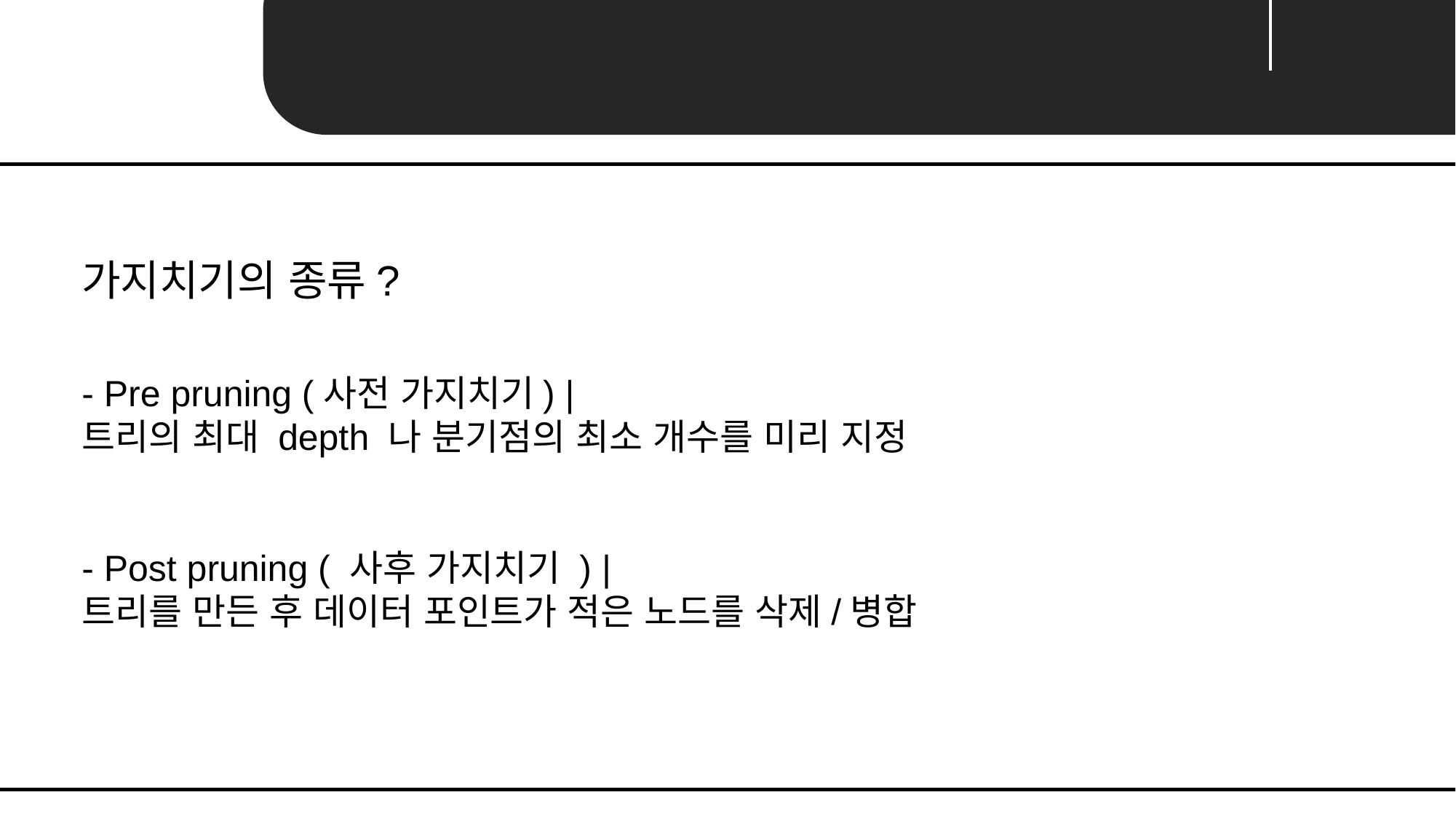

Unit  05 ㅣ 가지치기
가지치기의 종류?

- Pre pruning (사전 가지치기) |
트리의 최대 depth 나 분기점의 최소 개수를 미리 지정

- Post pruning ( 사후 가지치기 ) |
트리를 만든 후 데이터 포인트가 적은 노드를 삭제/병합